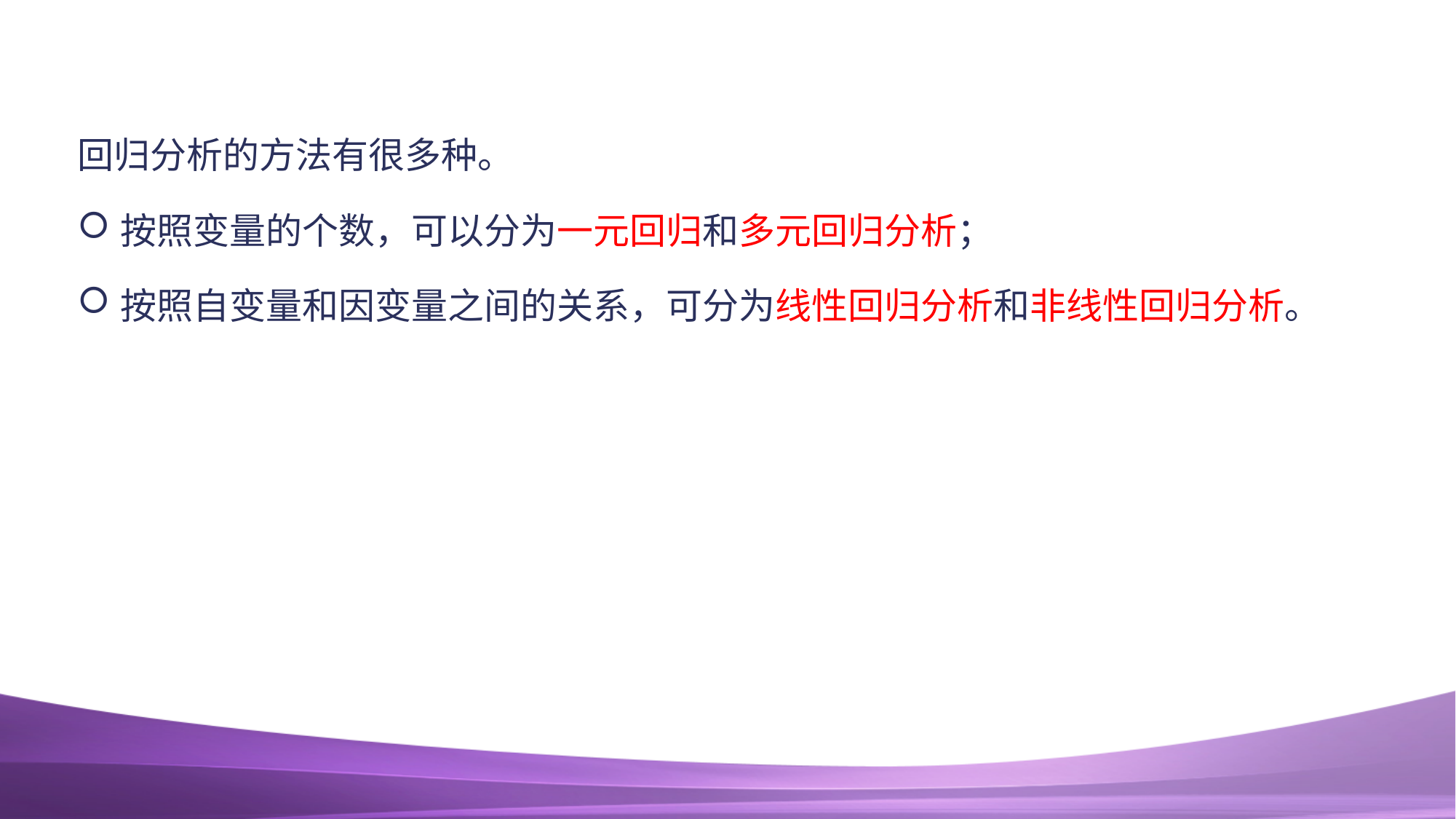

#
回归分析的方法有很多种。
按照变量的个数，可以分为一元回归和多元回归分析；
按照自变量和因变量之间的关系，可分为线性回归分析和非线性回归分析。